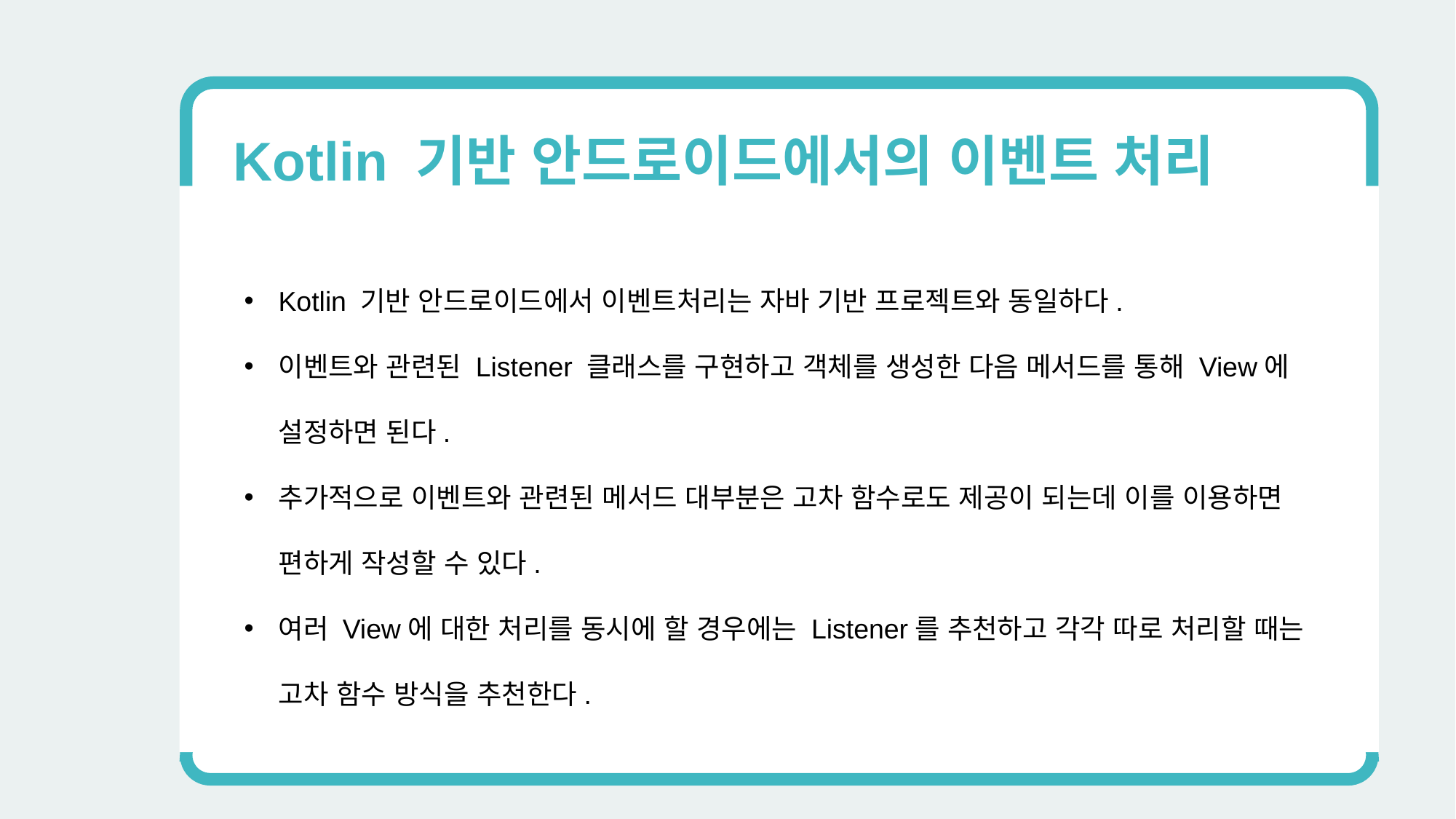

Kotlin 기반 안드로이드에서의 이벤트 처리

Kotlin 기반 안드로이드에서 이벤트처리는 자바 기반 프로젝트와 동일하다.
이벤트와 관련된 Listener 클래스를 구현하고 객체를 생성한 다음 메서드를 통해 View에 설정하면 된다.
추가적으로 이벤트와 관련된 메서드 대부분은 고차 함수로도 제공이 되는데 이를 이용하면 편하게 작성할 수 있다.
여러 View에 대한 처리를 동시에 할 경우에는 Listener를 추천하고 각각 따로 처리할 때는 고차 함수 방식을 추천한다.